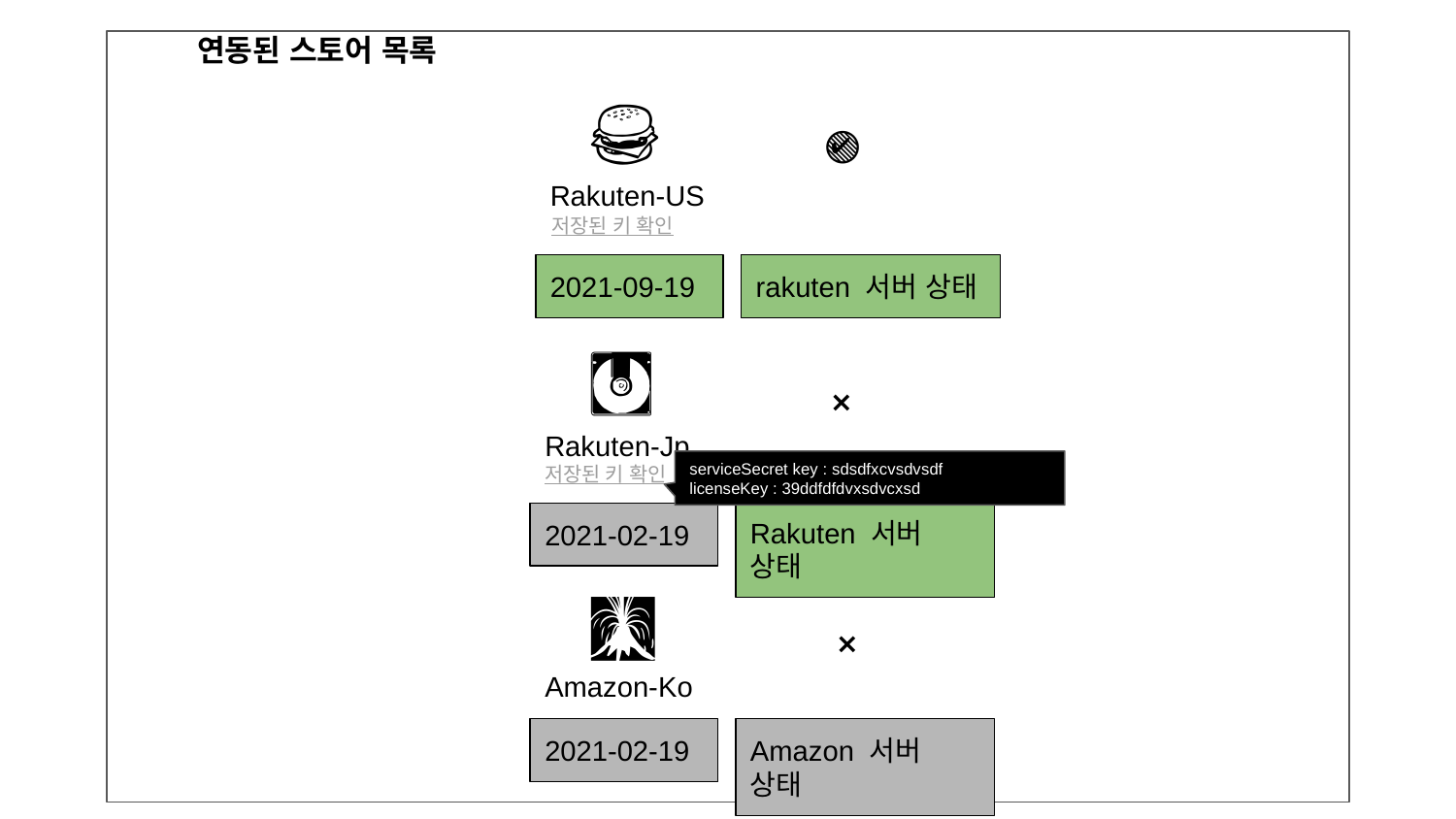

연동된 스토어 목록

🍔
🟢
✔️
Rakuten-US
저장된 키 확인
2021-09-19
rakuten 서버 상태
💽
❌
Rakuten-Jp

저장된 키 확인
serviceSecret key : sdsdfxcvsdvsdf
licenseKey : 39ddfdfdvxsdvcxsd
Rakuten 서버 상태
2021-02-19
🌋
❌
Amazon-Ko
2021-02-19
Amazon 서버 상태